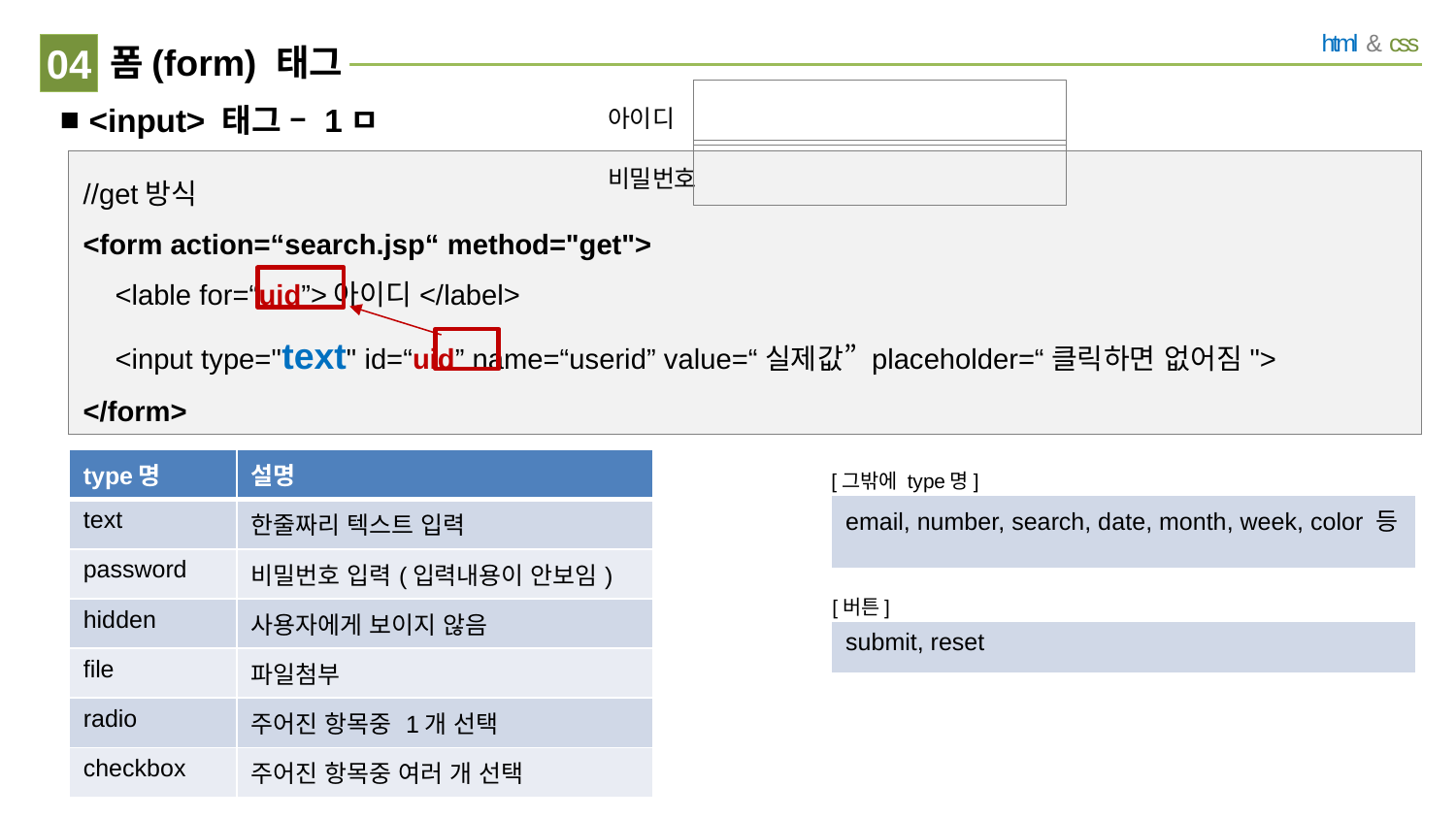

04
# 폼(form) 태그

<input> 태그 – 1ㅁ

아이디

//get방식
<form action=“search.jsp“ method="get">
    <lable for=“uid”>아이디</label>
    <input type="text" id=“uid” name=“userid” value=“실제값” placeholder=“클릭하면 없어짐">
</form>
비밀번호

| type명 | 설명 |
| --- | --- |
| text | 한줄짜리 텍스트 입력 |
| password | 비밀번호 입력(입력내용이 안보임) |
| hidden | 사용자에게 보이지 않음 |
| file | 파일첨부 |
| radio | 주어진 항목중 1개 선택 |
| checkbox | 주어진 항목중 여러 개 선택 |
[그밖에 type명]
| email, number, search, date, month, week, color 등 |
| --- |
[버튼]
| submit, reset |
| --- |